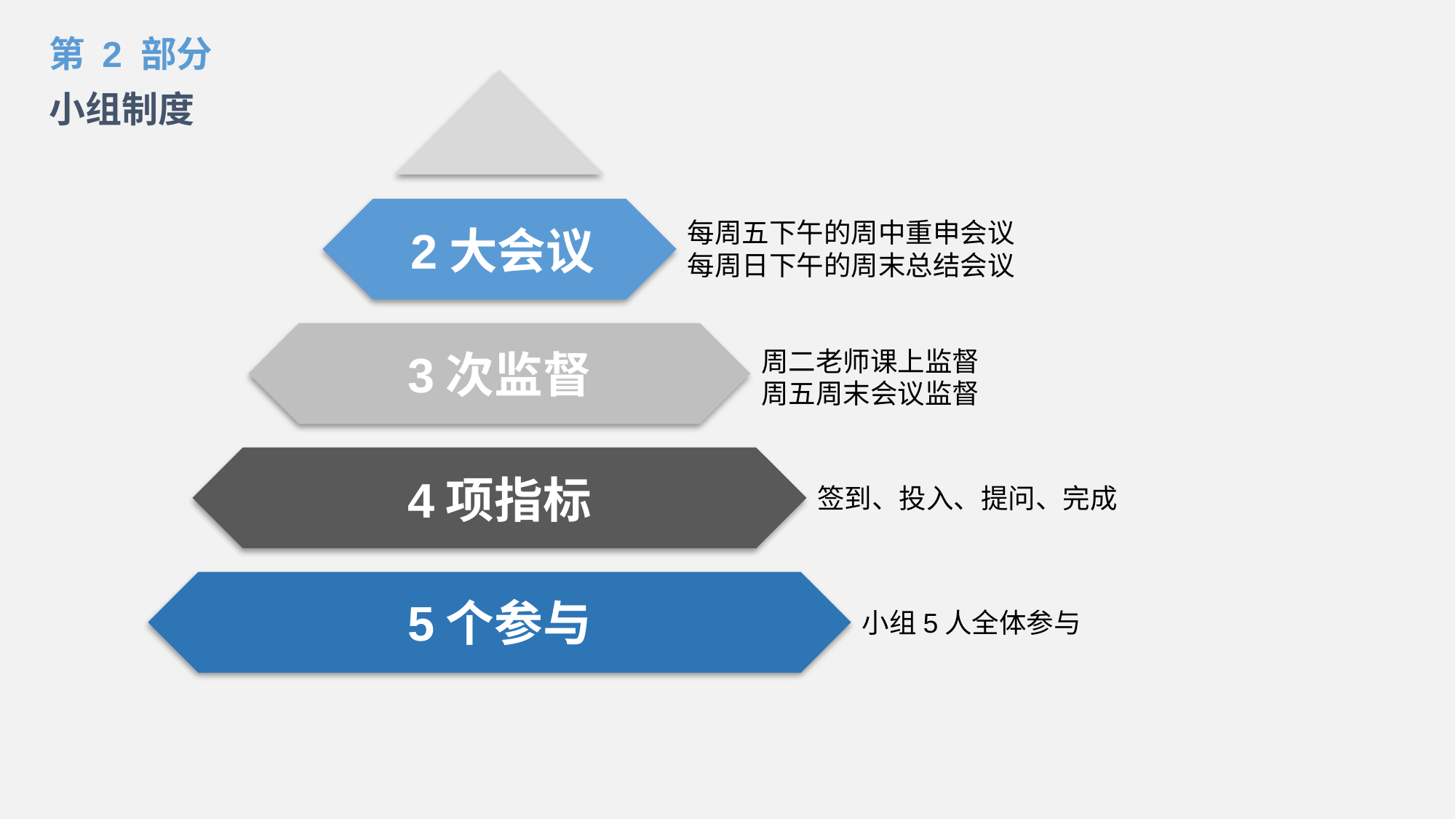

第 2 部分

小组制度

2大会议
每周五下午的周中重申会议
每周日下午的周末总结会议

3次监督
周二老师课上监督
周五周末会议监督

4项指标
签到、投入、提问、完成

5个参与
小组5人全体参与